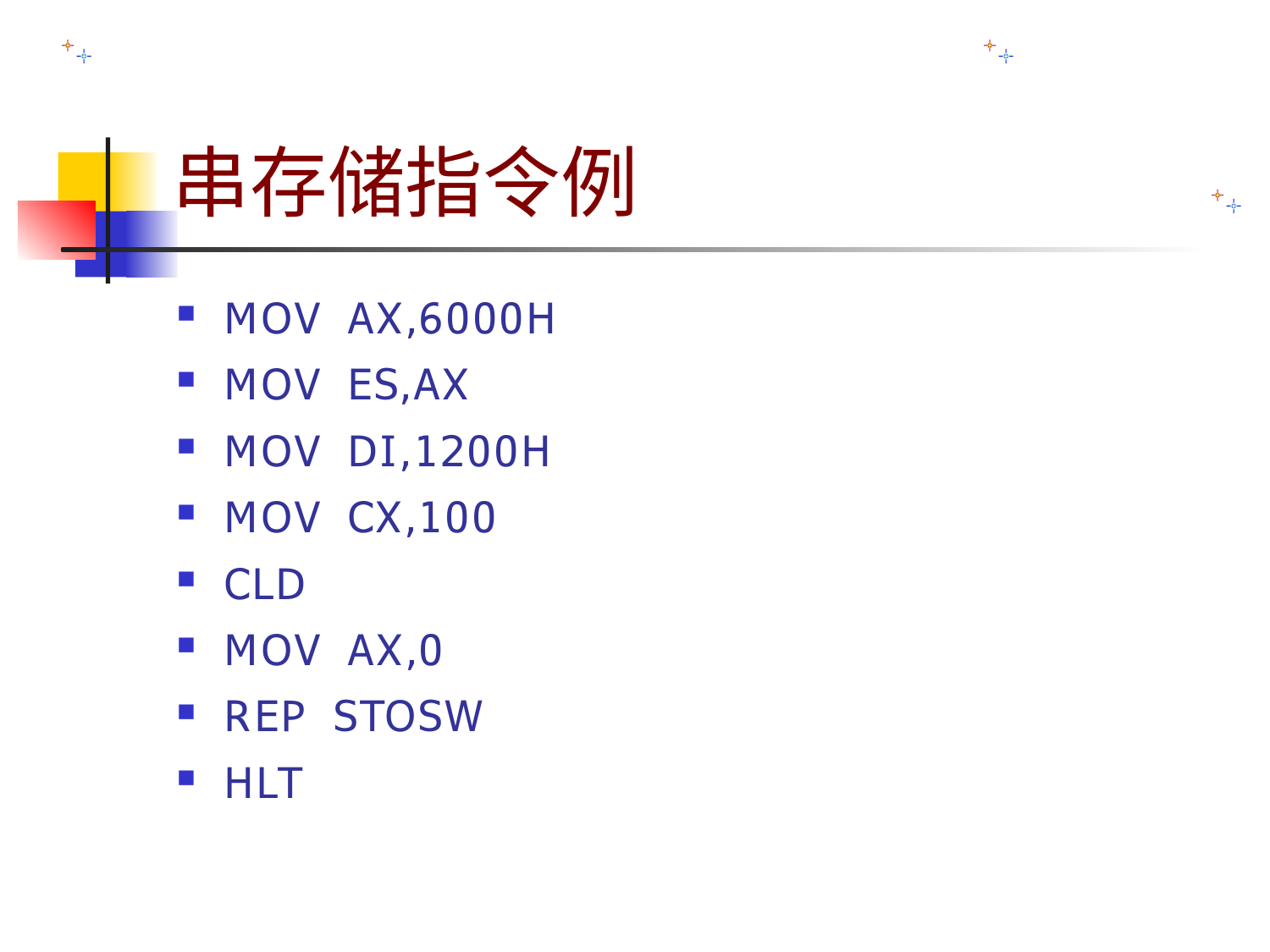

# 串存储指令例
MOV  AX,6000H
MOV  ES,AX
MOV  DI,1200H
MOV  CX,100
CLD
MOV  AX,0
REP  STOSW
HLT